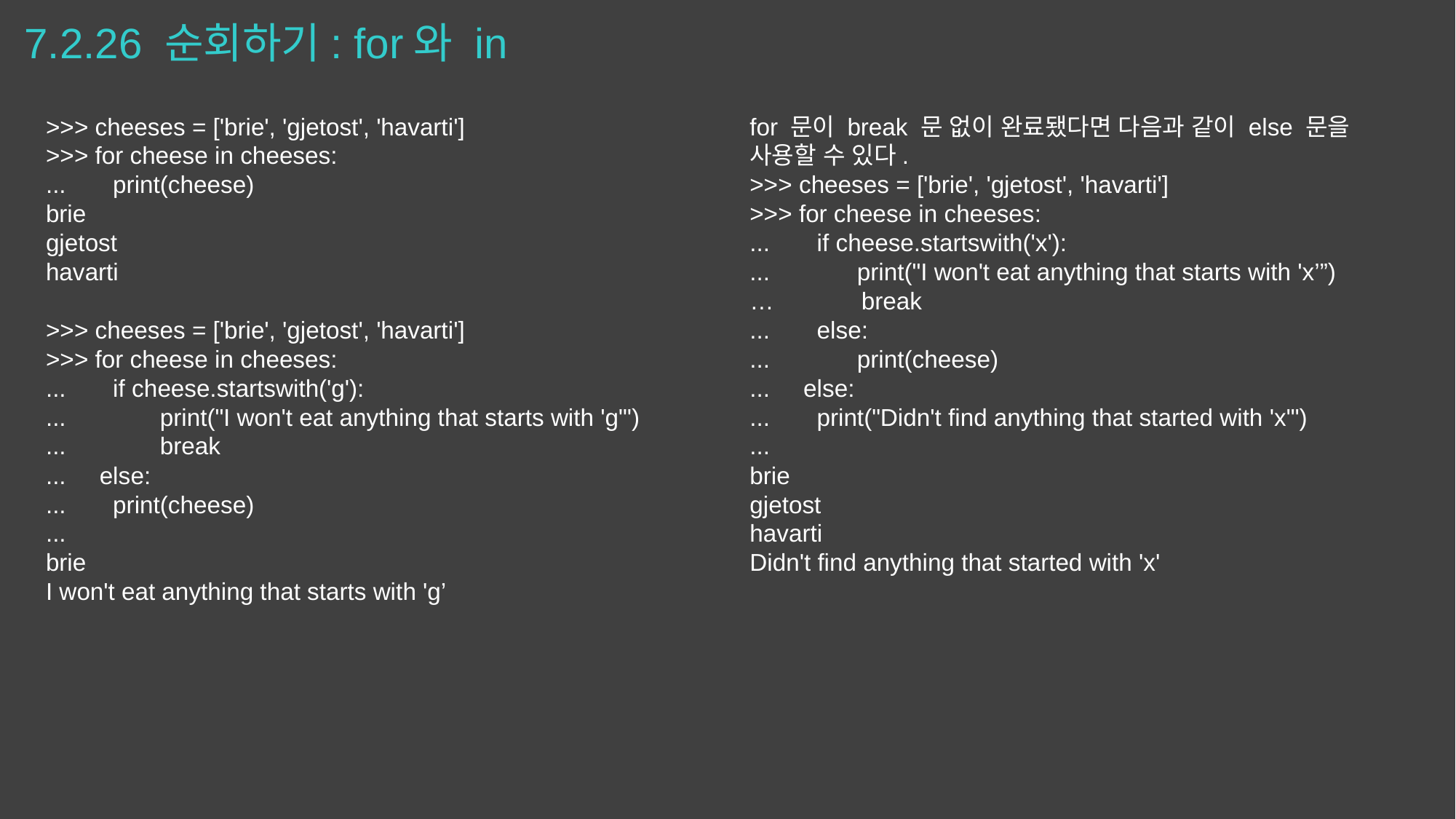

# 7.2.26 순회하기: for와 in
>>> cheeses = ['brie', 'gjetost', 'havarti']
>>> for cheese in cheeses:
...       print(cheese)
brie
gjetost
havarti

>>> cheeses = ['brie', 'gjetost', 'havarti']
>>> for cheese in cheeses:
...       if cheese.startswith('g'):
...              print("I won't eat anything that starts with 'g'")
...              break
...     else:
...       print(cheese)
...
brie
I won't eat anything that starts with 'g’
for 문이 break 문 없이 완료됐다면 다음과 같이 else 문을 사용할 수 있다.
>>> cheeses = ['brie', 'gjetost', 'havarti']
>>> for cheese in cheeses:
...       if cheese.startswith('x'):
...             print("I won't eat anything that starts with 'x’”)
…             break
...       else:
...             print(cheese)
...     else:
...       print("Didn't find anything that started with 'x'")
...
brie
gjetost
havarti
Didn't find anything that started with 'x'